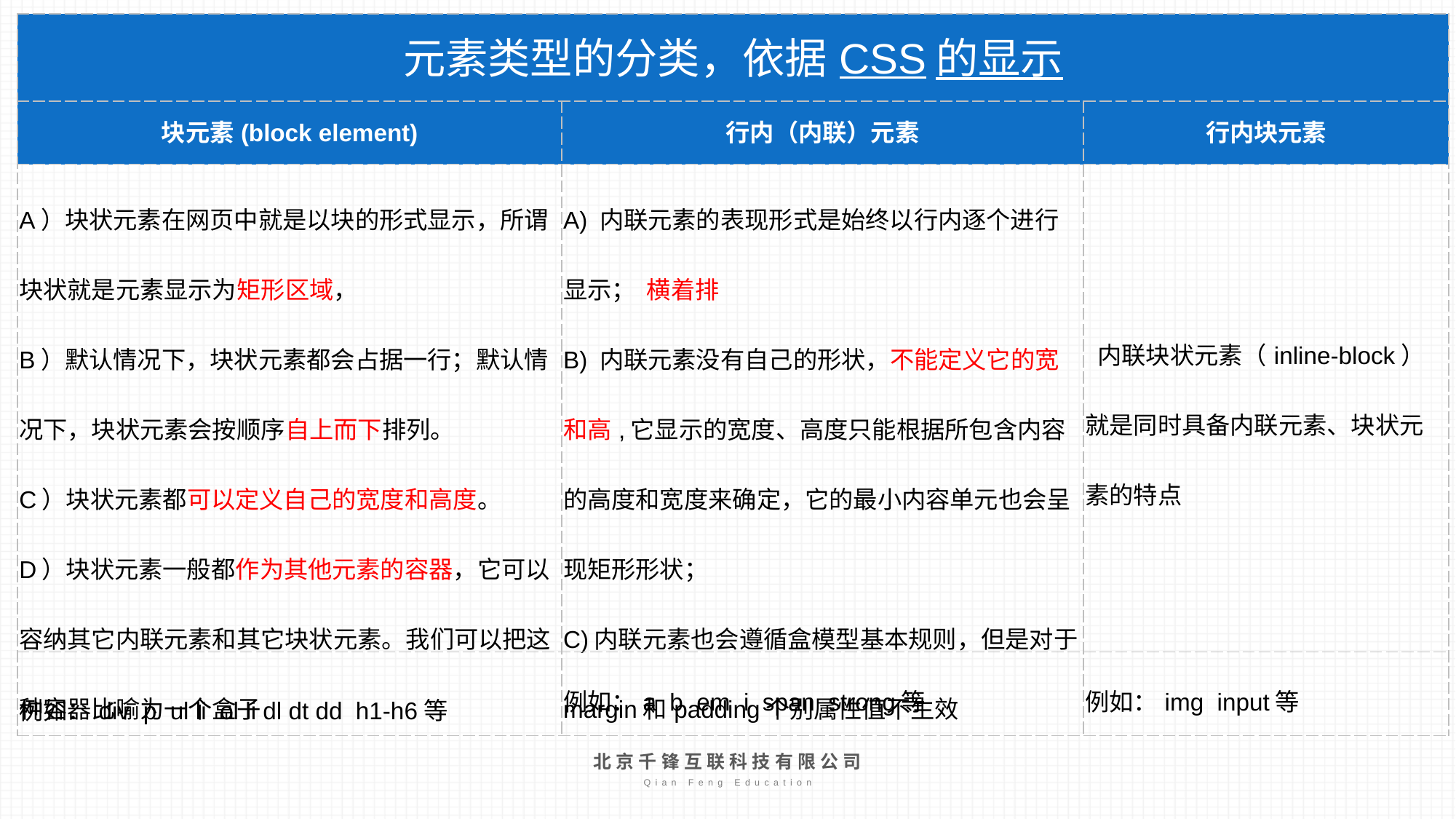

| 元素类型的分类，依据CSS的显示 |  |  |
| --- | --- | --- |
| 块元素(block element) | 行内（内联）元素 | 行内块元素 |
| A）块状元素在网页中就是以块的形式显示，所谓块状就是元素显示为矩形区域， B）默认情况下，块状元素都会占据一行；默认情况下，块状元素会按顺序自上而下排列。 C）块状元素都可以定义自己的宽度和高度。 D）块状元素一般都作为其他元素的容器，它可以容纳其它内联元素和其它块状元素。我们可以把这种容器比喻为一个盒子 | A) 内联元素的表现形式是始终以行内逐个进行显示； 横着排 B) 内联元素没有自己的形状，不能定义它的宽和高,它显示的宽度、高度只能根据所包含内容的高度和宽度来确定，它的最小内容单元也会呈现矩形形状； C)内联元素也会遵循盒模型基本规则，但是对于margin和padding个别属性值不生效 | 内联块状元素（inline-block）就是同时具备内联元素、块状元素的特点 |
| 例如：div p ul li ol li dl dt dd h1-h6等 | 例如：a b em i span strong等 | 例如：img input等 |
北京千锋互联科技有限公司
Qian Feng Education